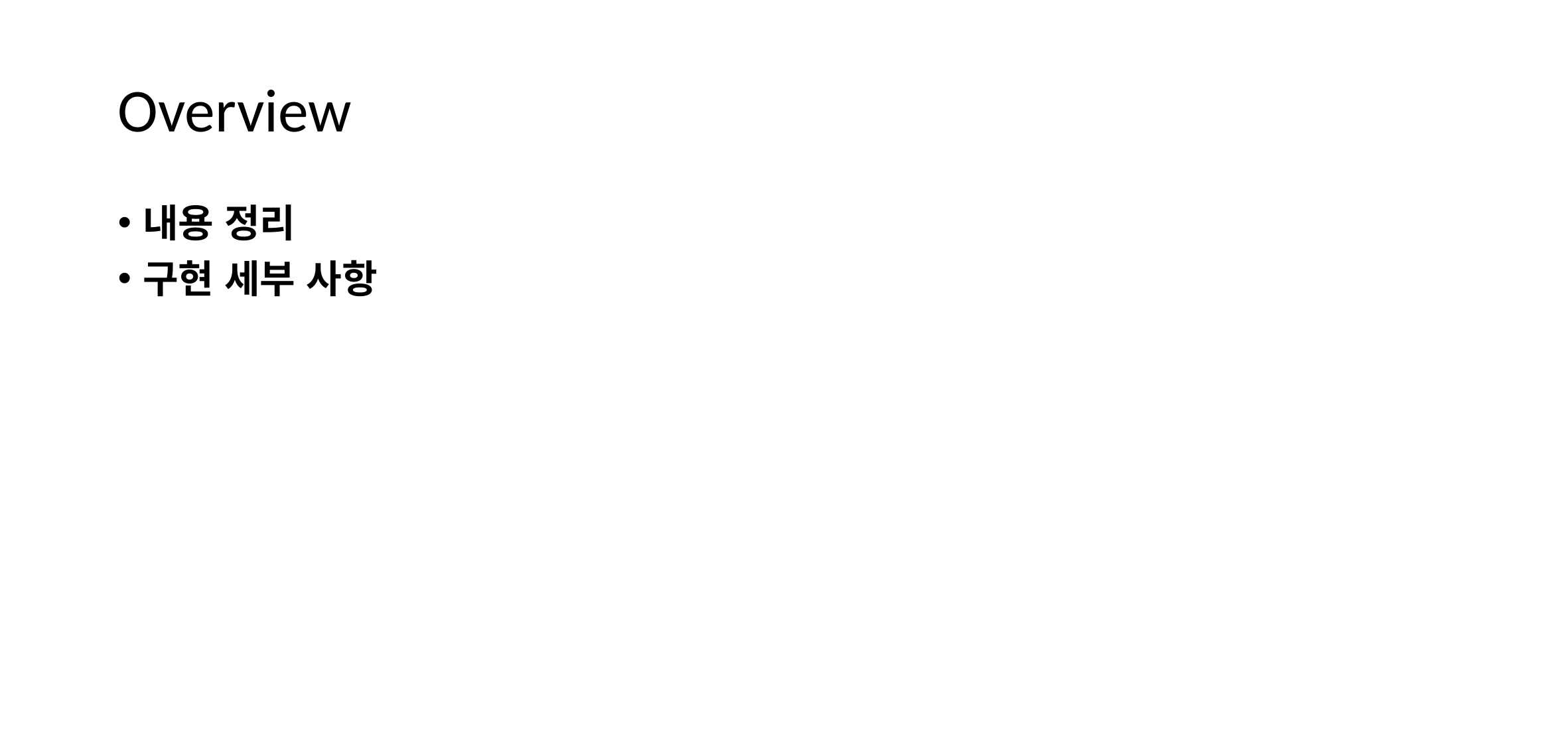

# Overview
내용 정리
구현 세부 사항